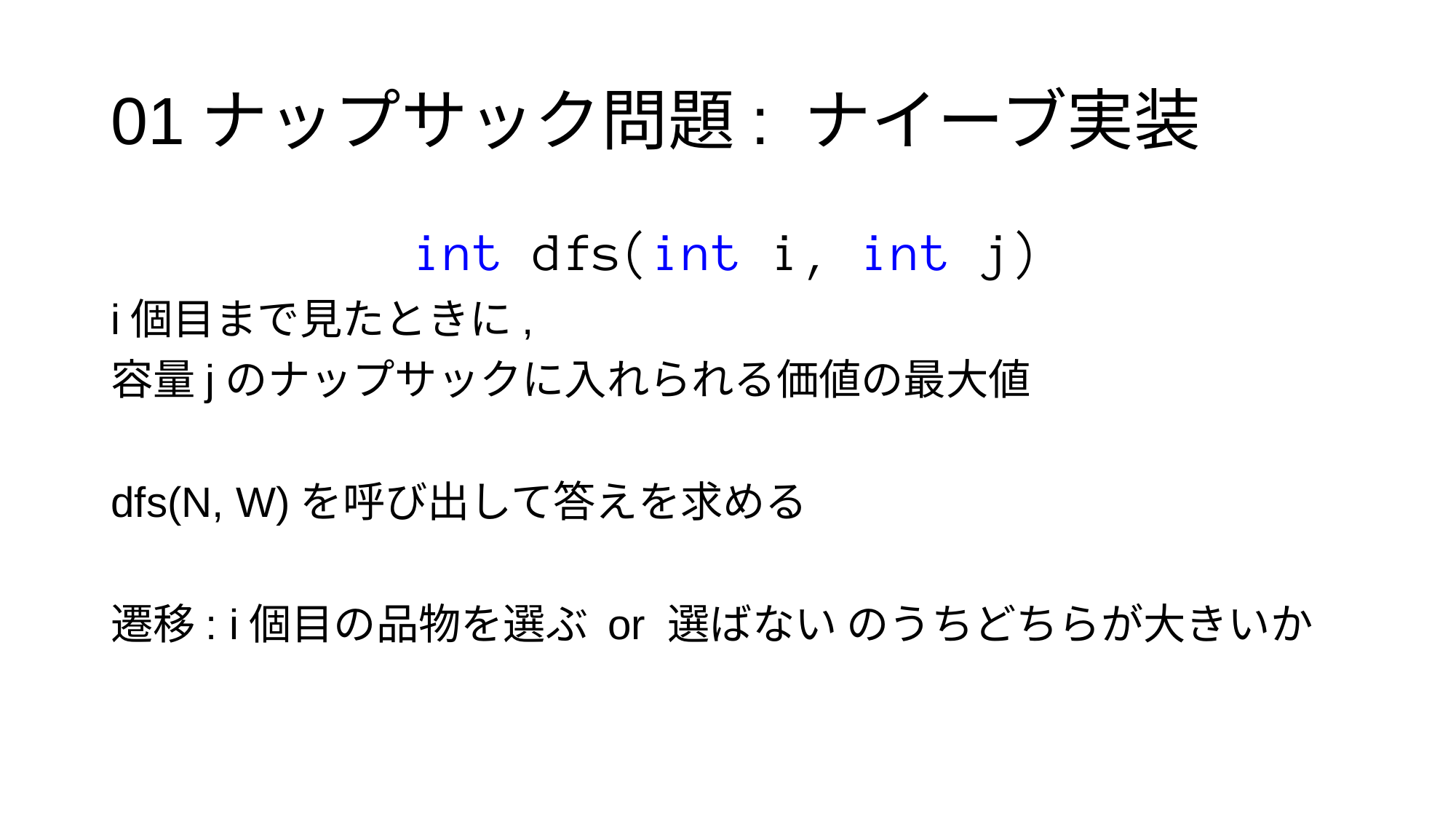

# 01ナップサック問題: ナイーブ実装
int dfs(int i, int j)
i個目まで見たときに,
容量jのナップサックに入れられる価値の最大値

dfs(N, W)を呼び出して答えを求める

遷移: i個目の品物を選ぶ or 選ばない のうちどちらが大きいか